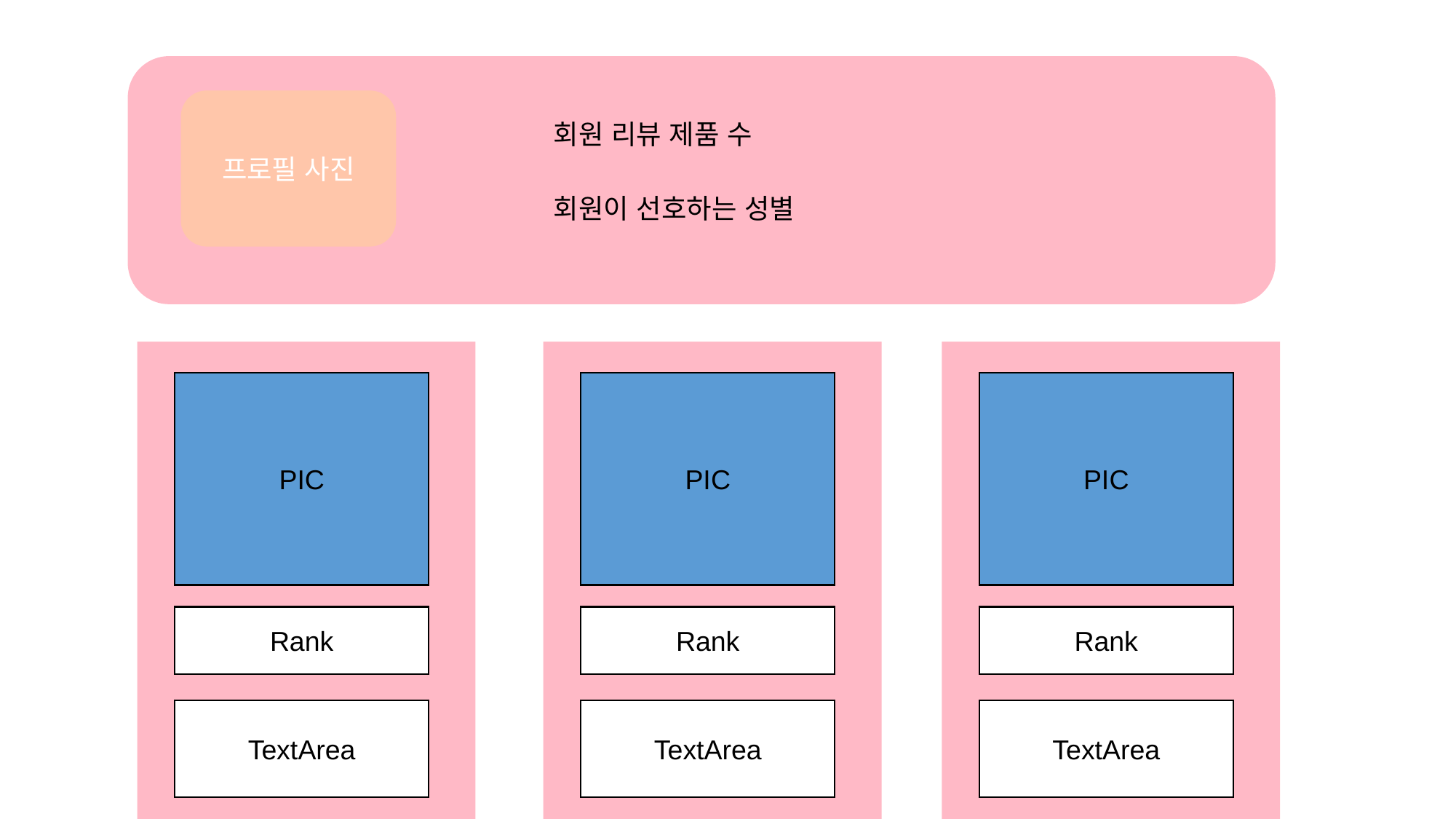

프로필 사진
회원 리뷰 제품 수
회원이 선호하는 성별

PIC
PIC
PIC
Rank
Rank
Rank
TextArea
TextArea
TextArea